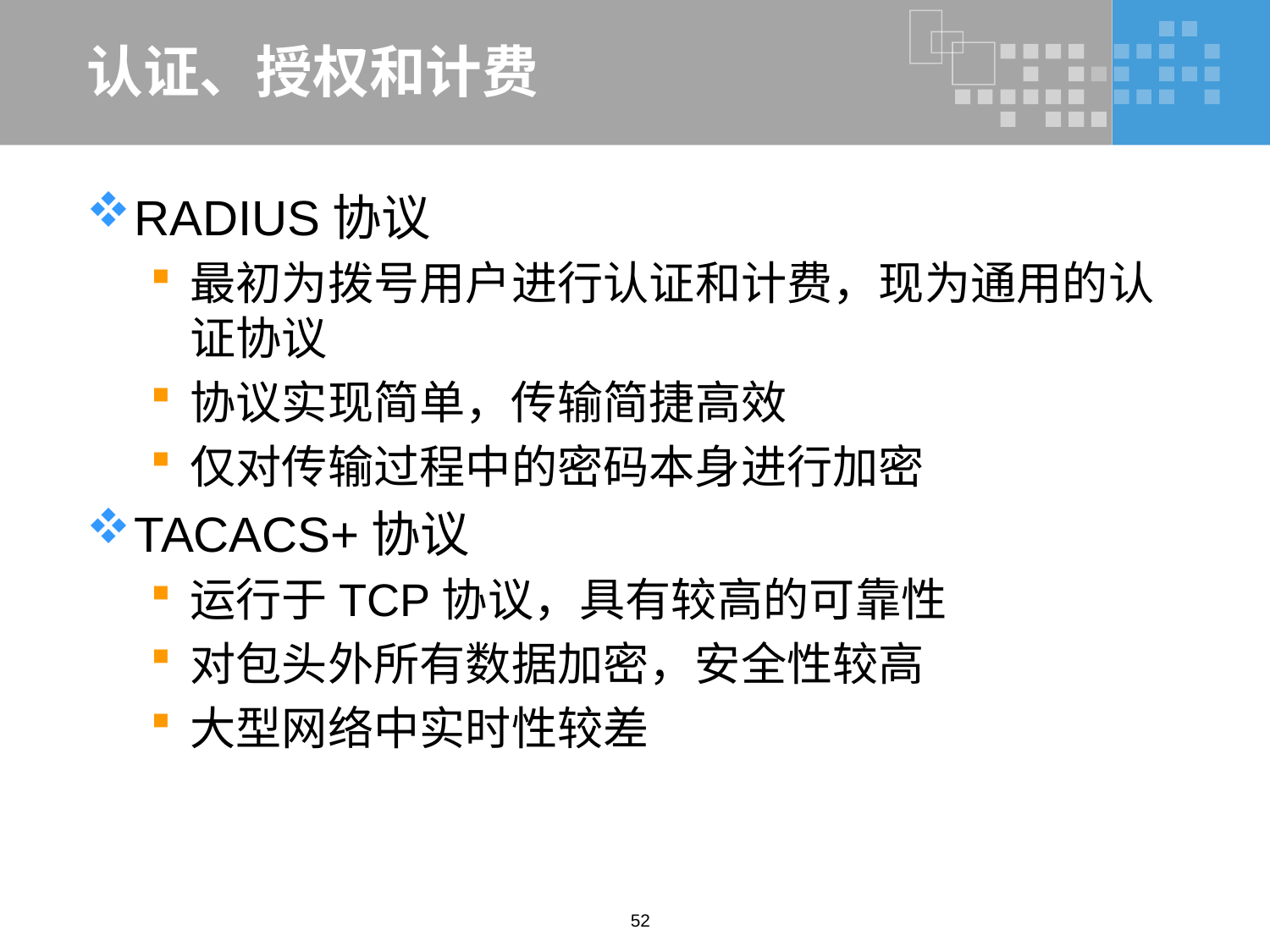

# 认证、授权和计费
RADIUS协议
最初为拨号用户进行认证和计费，现为通用的认证协议
协议实现简单，传输简捷高效
仅对传输过程中的密码本身进行加密
TACACS+协议
运行于TCP协议，具有较高的可靠性
对包头外所有数据加密，安全性较高
大型网络中实时性较差
52